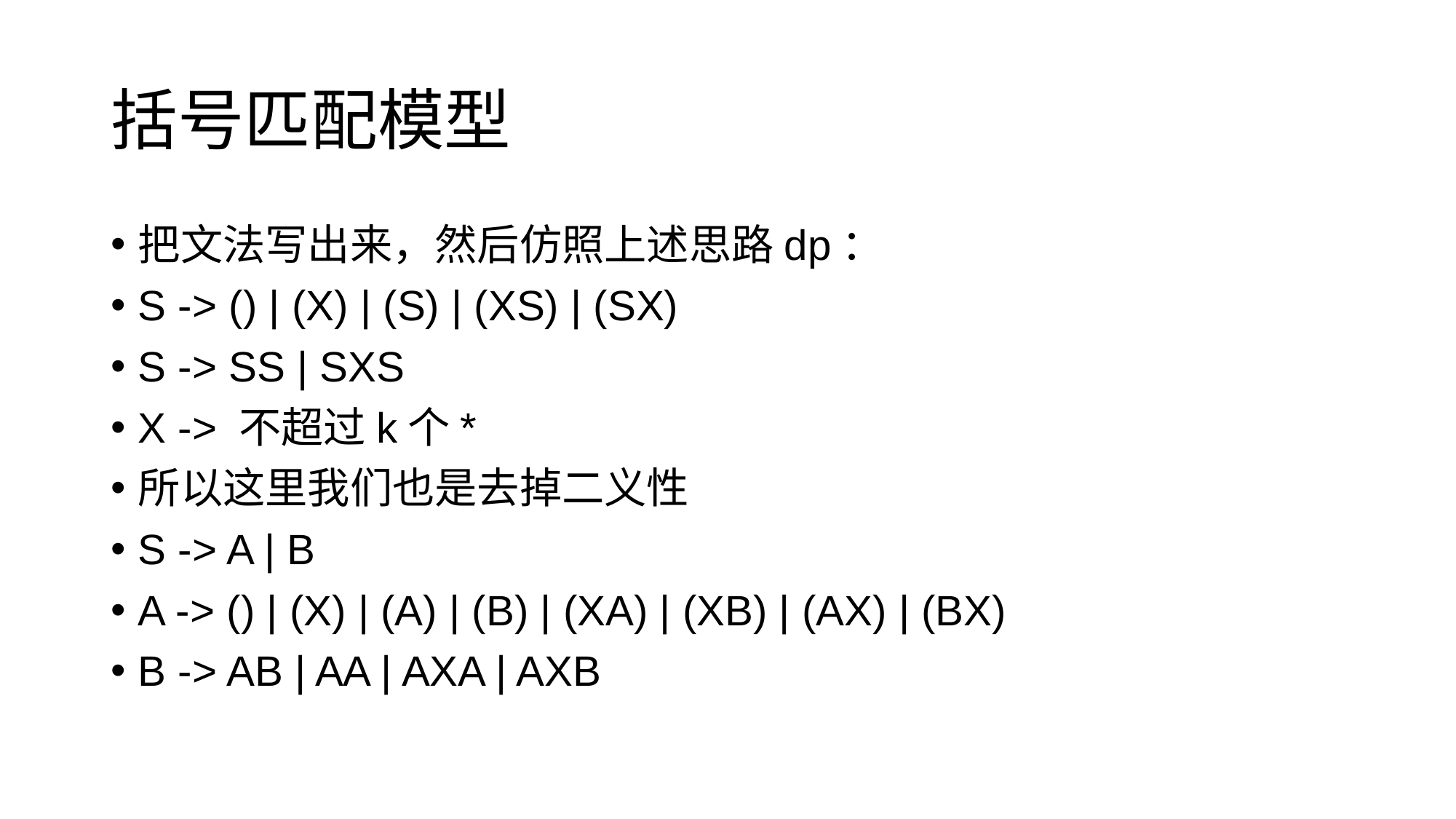

# 括号匹配模型
把文法写出来，然后仿照上述思路dp：
S -> () | (X) | (S) | (XS) | (SX)
S -> SS | SXS
X -> 不超过k个*
所以这里我们也是去掉二义性
S -> A | B
A -> () | (X) | (A) | (B) | (XA) | (XB) | (AX) | (BX)
B -> AB | AA | AXA | AXB